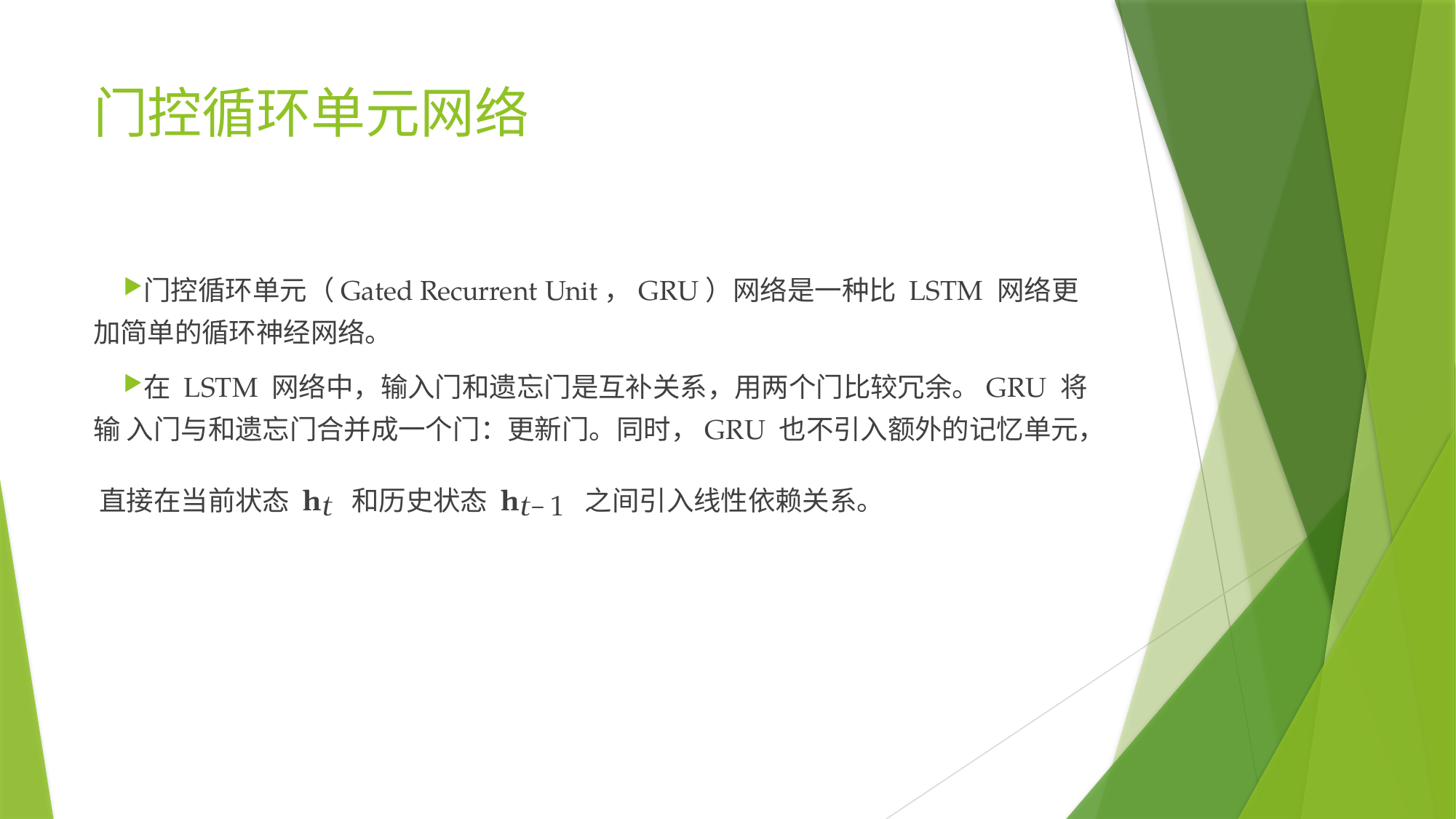

# 门控循环单元网络
门控循环单元（Gated Recurrent Unit，GRU）网络是一种比 LSTM 网络更加简单的循环神经网络。
在 LSTM 网络中，输入门和遗忘门是互补关系，用两个门比较冗余。GRU 将输 入门与和遗忘门合并成一个门：更新门。同时，GRU 也不引入额外的记忆单元， 直接在当前状态 ht 和历史状态 ht−1 之间引入线性依赖关系。